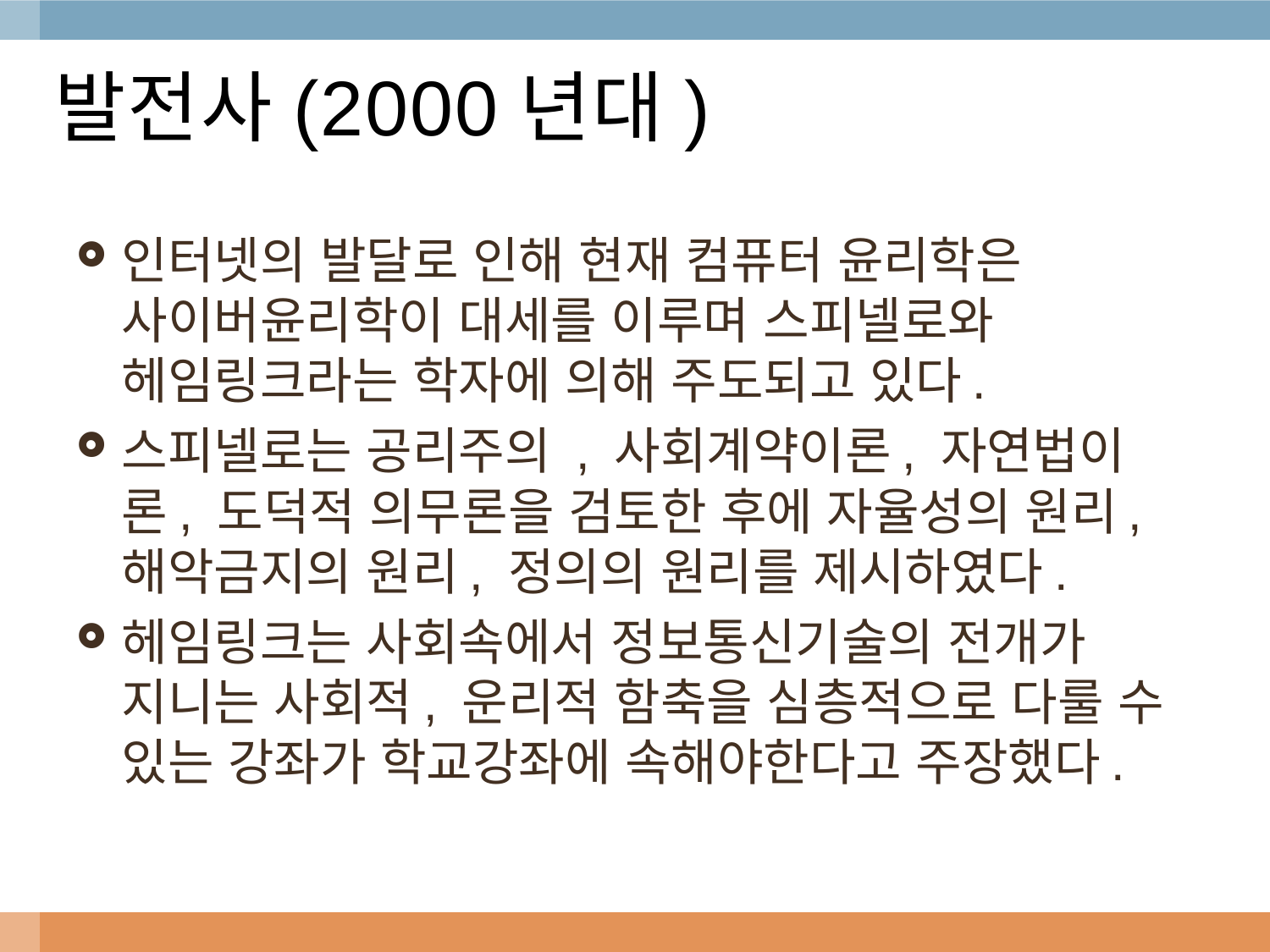

# 발전사(2000년대)
인터넷의 발달로 인해 현재 컴퓨터 윤리학은 사이버윤리학이 대세를 이루며 스피넬로와 헤임링크라는 학자에 의해 주도되고 있다.
스피넬로는 공리주의 , 사회계약이론, 자연법이론, 도덕적 의무론을 검토한 후에 자율성의 원리, 해악금지의 원리, 정의의 원리를 제시하였다.
헤임링크는 사회속에서 정보통신기술의 전개가 지니는 사회적, 운리적 함축을 심층적으로 다룰 수 있는 강좌가 학교강좌에 속해야한다고 주장했다.